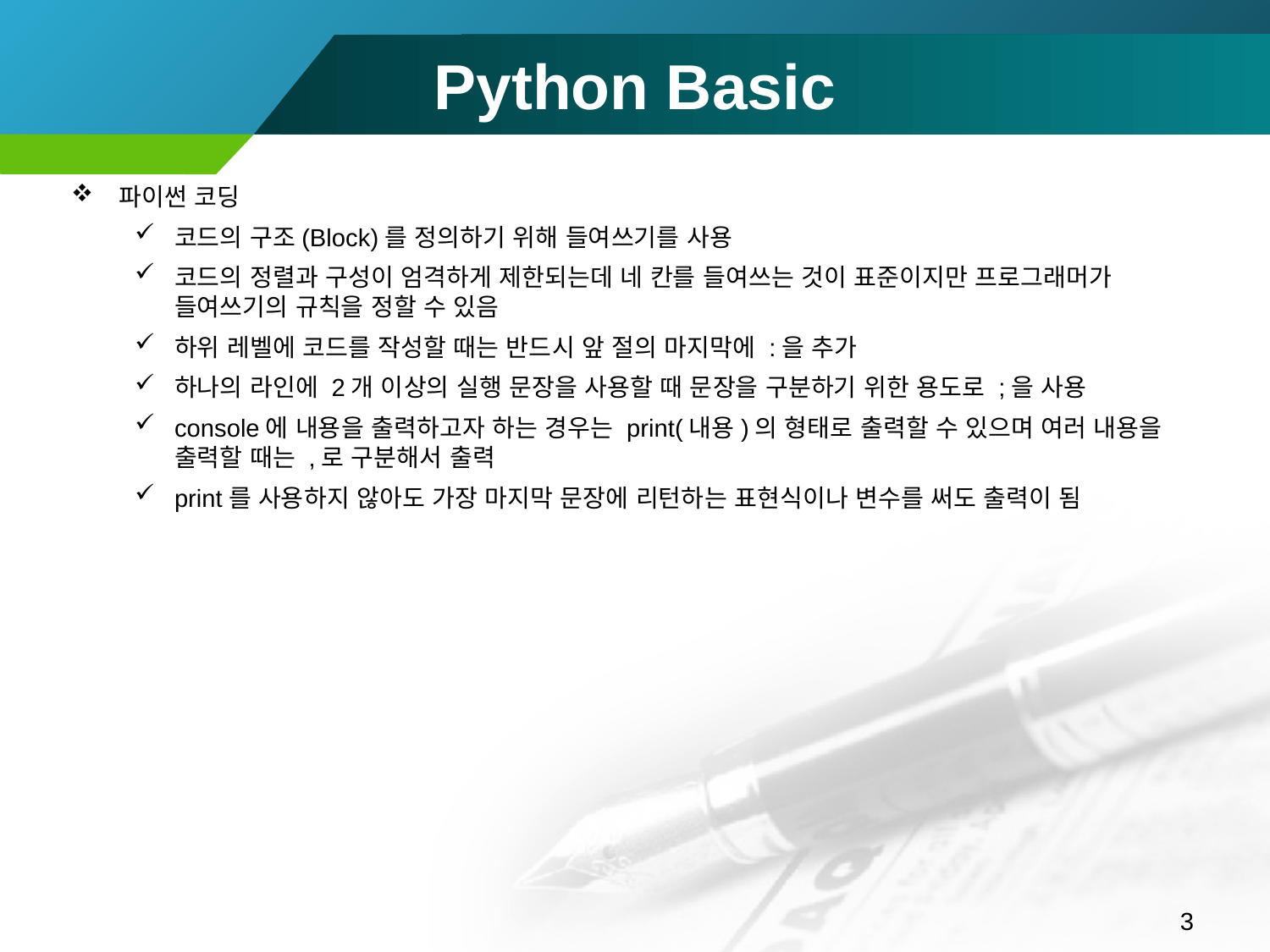

# Python Basic
파이썬 코딩
코드의 구조(Block)를 정의하기 위해 들여쓰기를 사용
코드의 정렬과 구성이 엄격하게 제한되는데 네 칸를 들여쓰는 것이 표준이지만 프로그래머가 들여쓰기의 규칙을 정할 수 있음
하위 레벨에 코드를 작성할 때는 반드시 앞 절의 마지막에 :을 추가
하나의 라인에 2개 이상의 실행 문장을 사용할 때 문장을 구분하기 위한 용도로 ;을 사용
console에 내용을 출력하고자 하는 경우는 print(내용)의 형태로 출력할 수 있으며 여러 내용을 출력할 때는 ,로 구분해서 출력
print를 사용하지 않아도 가장 마지막 문장에 리턴하는 표현식이나 변수를 써도 출력이 됨
3